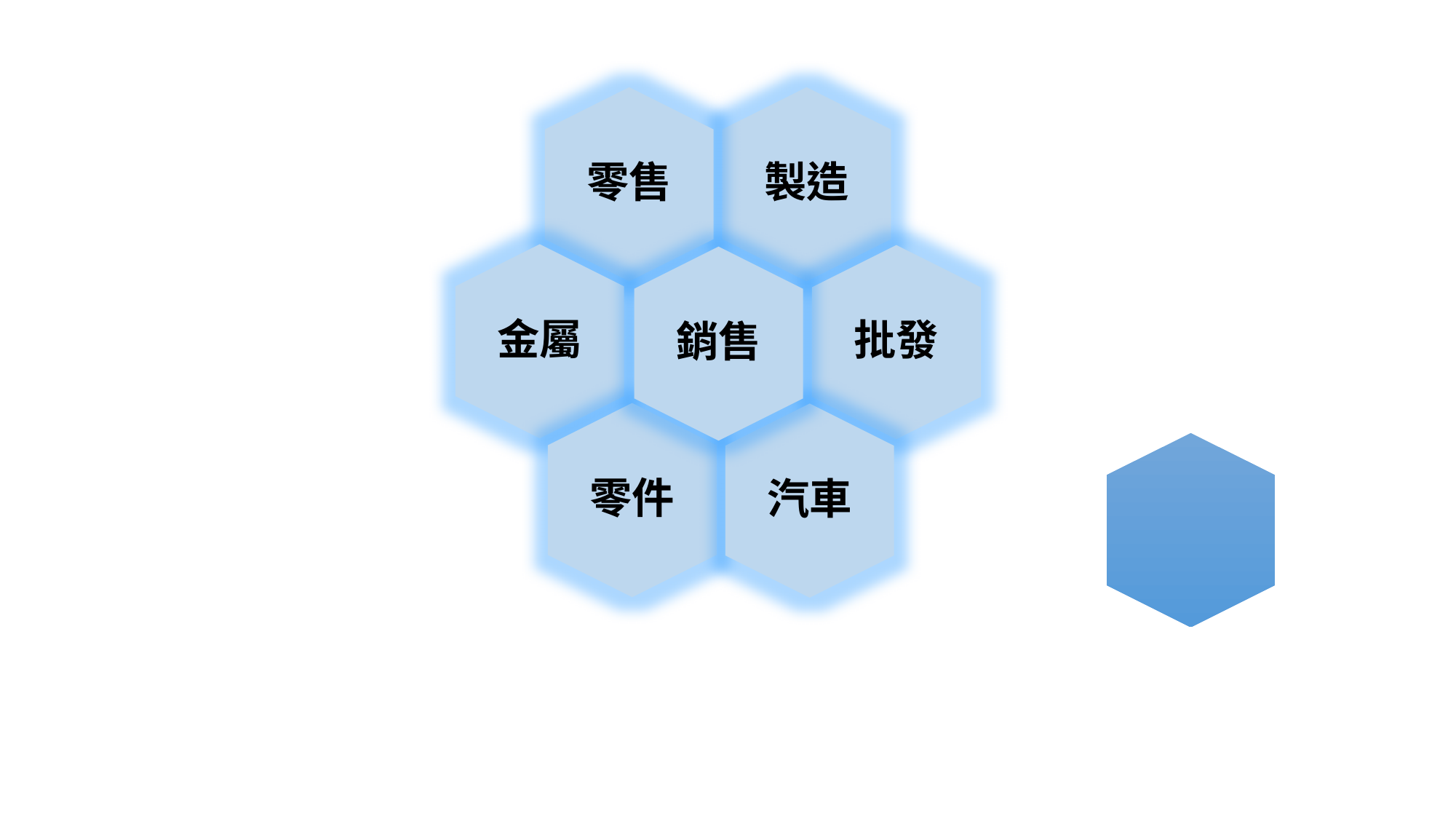

製造
零售
金屬
批發
零件
汽車

銷售